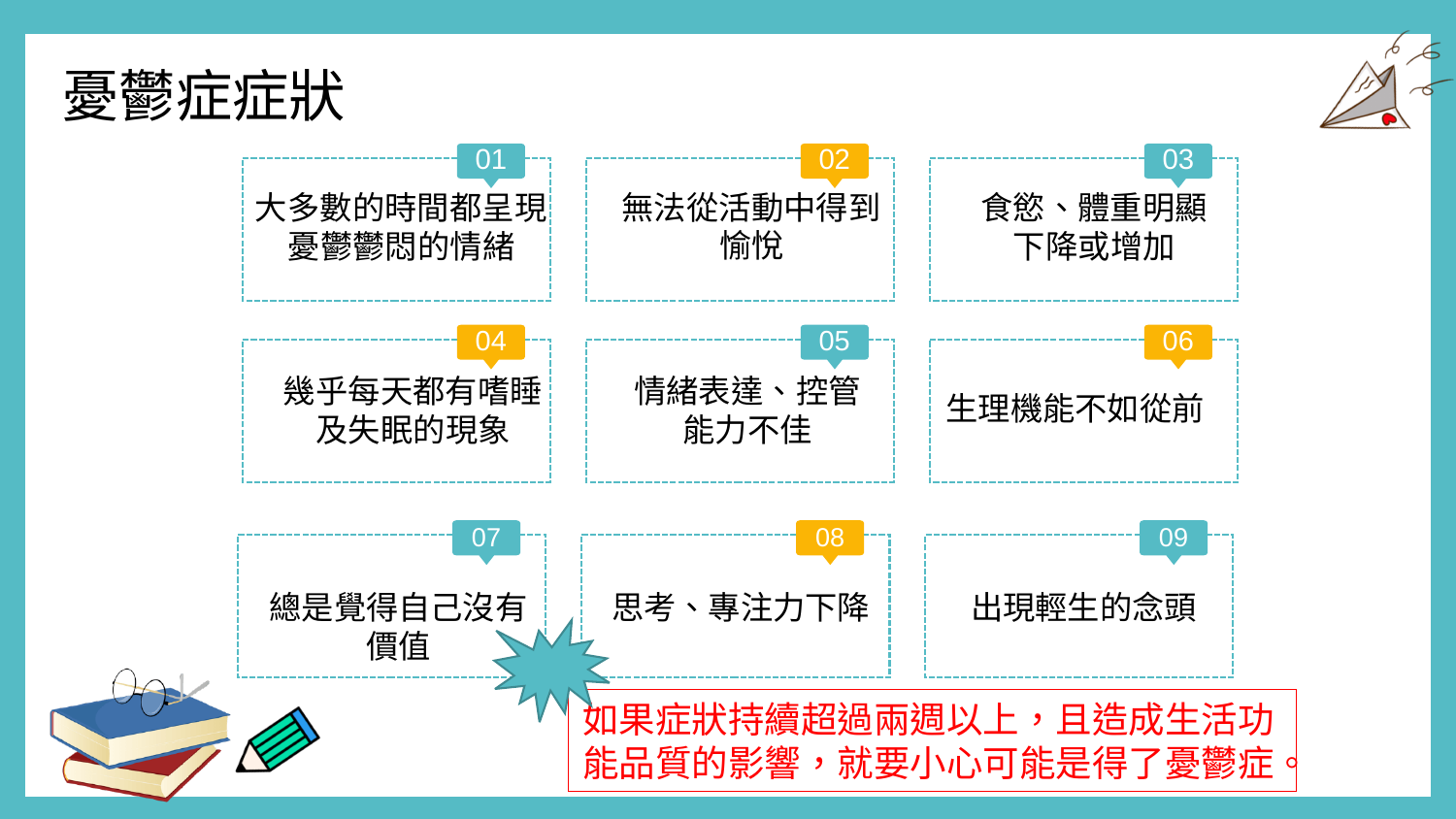

憂鬱症症狀
01

02

03

無法從活動中得到愉悅
大多數的時間都呈現憂鬱鬱悶的情緒
食慾、體重明顯下降或增加
04

05

06

情緒表達、控管能力不佳
幾乎每天都有嗜睡及失眠的現象
生理機能不如從前
07

08

09

總是覺得自己沒有價值
思考、專注力下降
出現輕生的念頭

如果症狀持續超過兩週以上，且造成生活功能品質的影響，就要小心可能是得了憂鬱症。